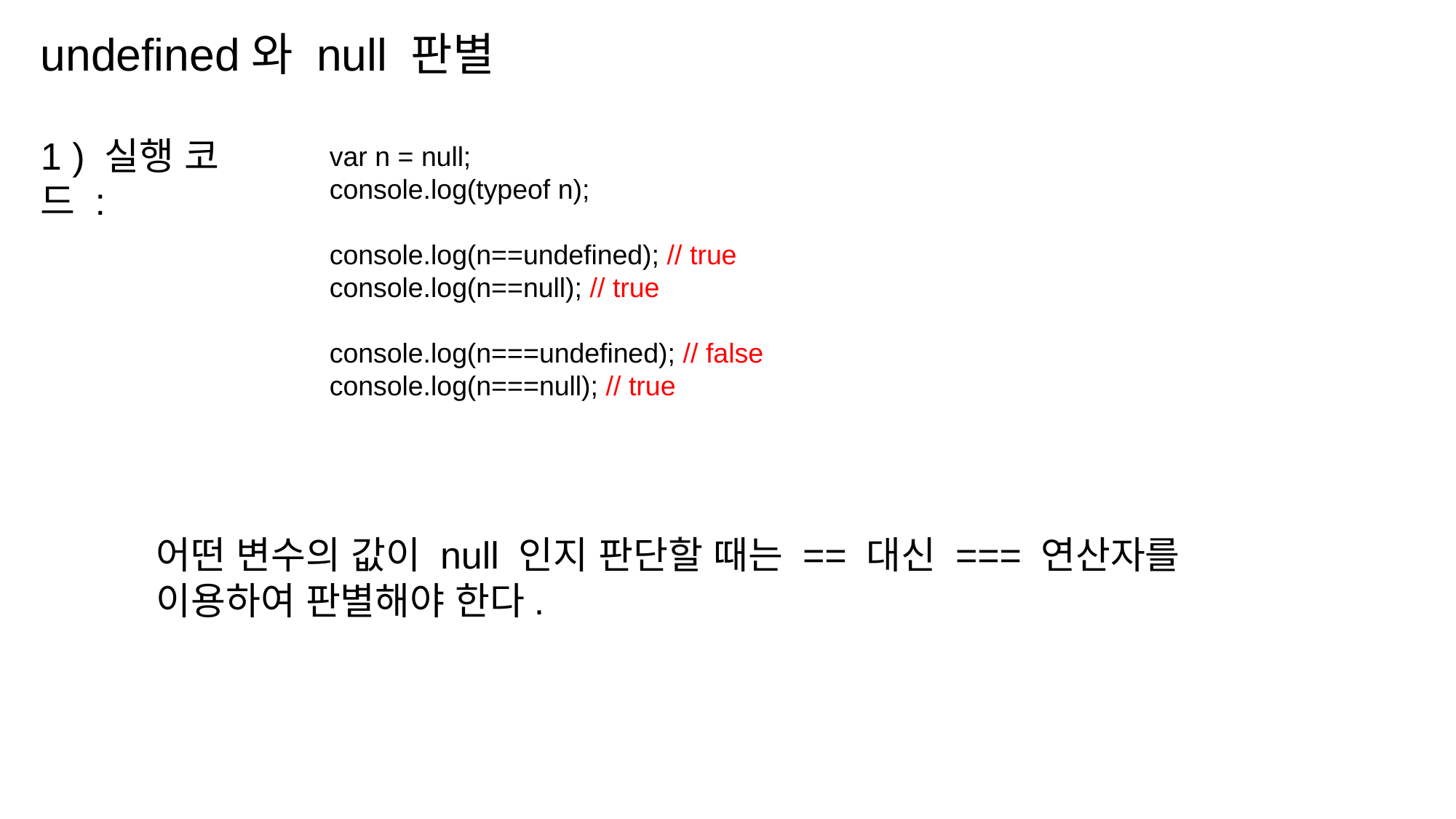

undefined와 null 판별
1 ) 실행 코드 :
var n = null;
console.log(typeof n);
console.log(n==undefined); // true
console.log(n==null); // true
console.log(n===undefined); // false
console.log(n===null); // true

어떤 변수의 값이 null 인지 판단할 때는 == 대신 === 연산자를 이용하여 판별해야 한다.